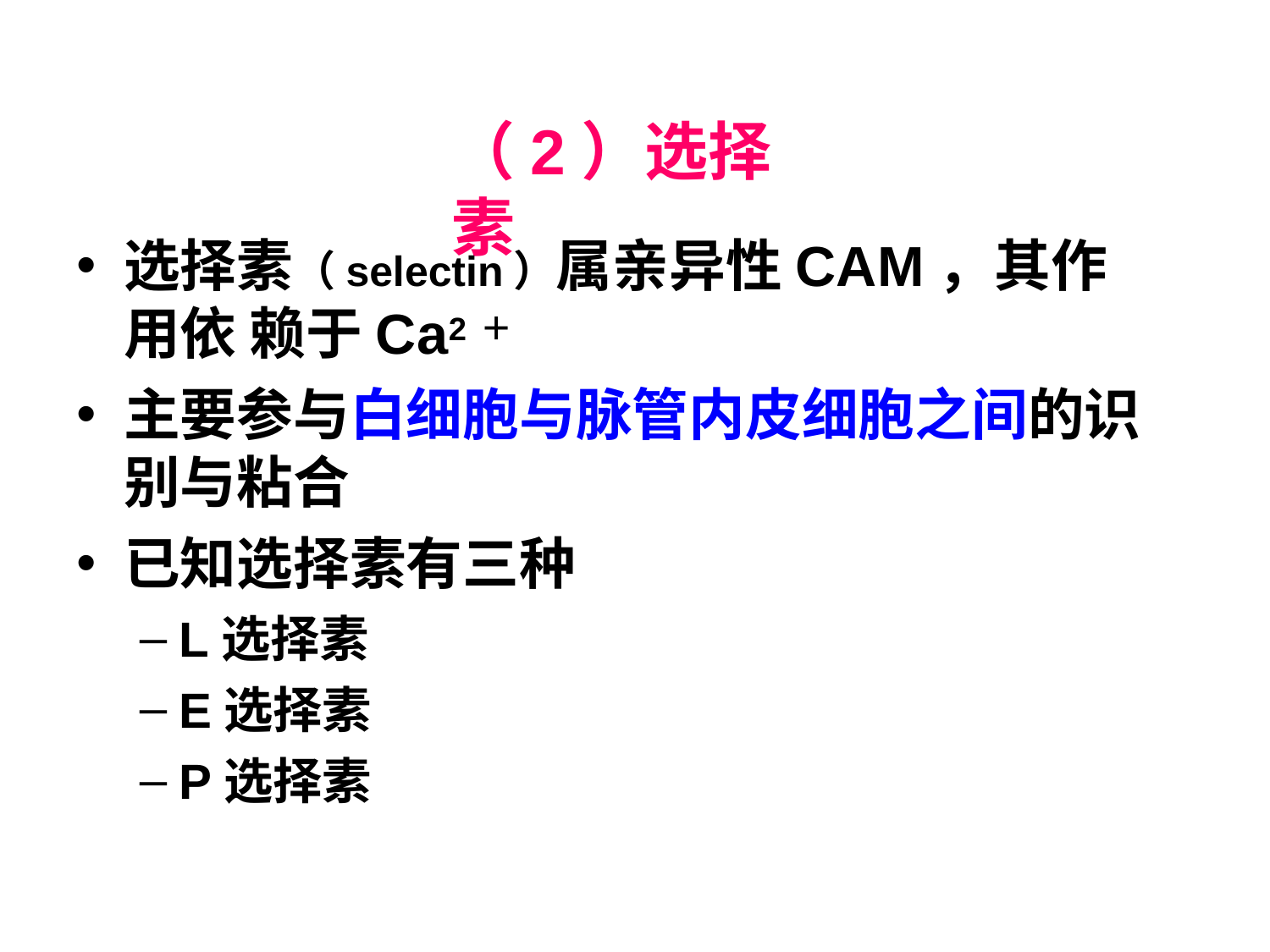

# （2）选择素
选择素（selectin）属亲异性CAM，其作用依 赖于Ca2＋
主要参与白细胞与脉管内皮细胞之间的识 别与粘合
已知选择素有三种
L选择素
E选择素
P选择素